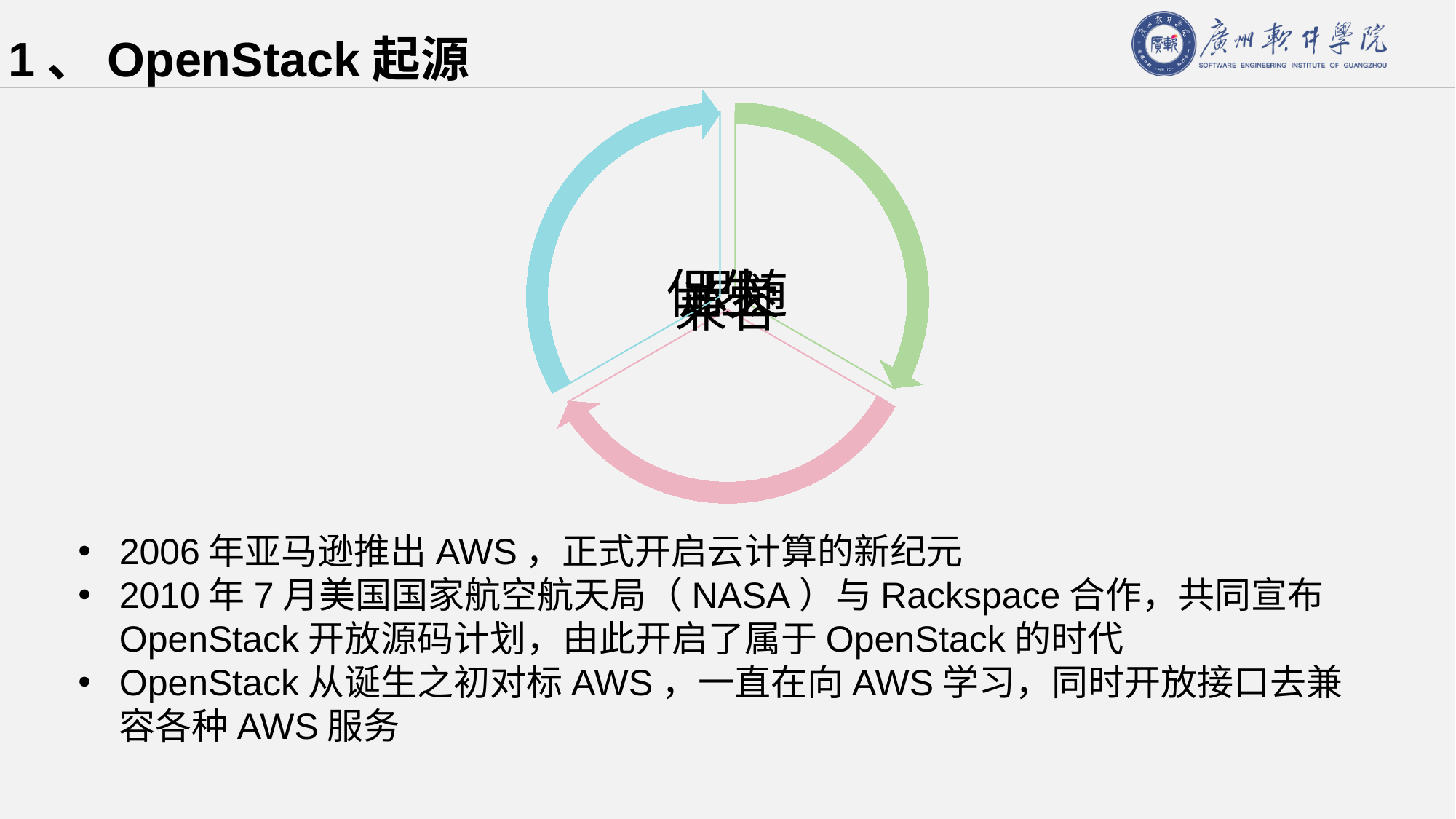

# 1、OpenStack起源
跟随
兼容
促生
2006年亚马逊推出AWS，正式开启云计算的新纪元
2010年7月美国国家航空航天局（NASA）与Rackspace合作，共同宣布OpenStack开放源码计划，由此开启了属于OpenStack的时代
OpenStack从诞生之初对标AWS，一直在向AWS学习，同时开放接口去兼容各种AWS服务